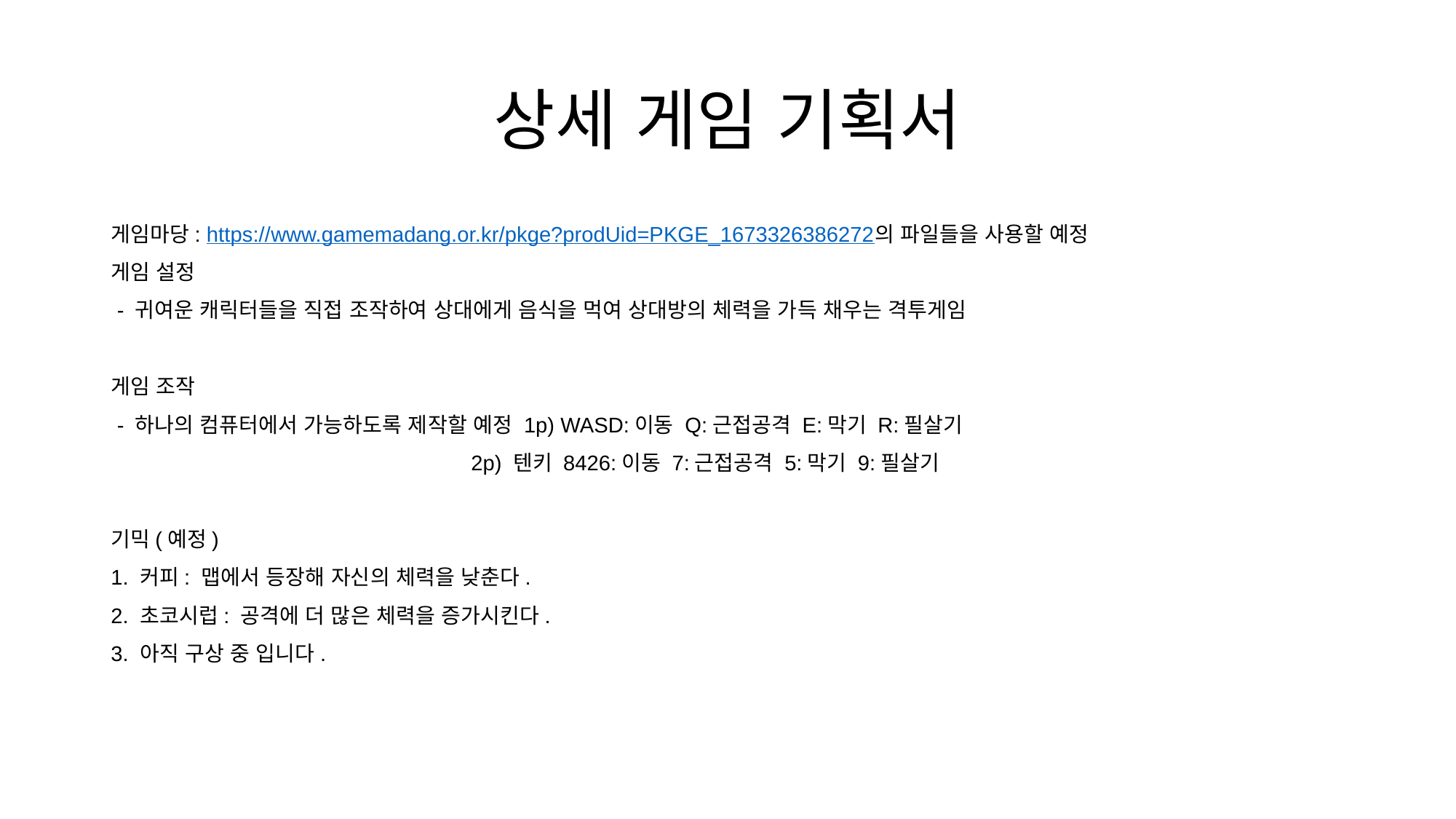

# 상세 게임 기획서
게임마당: https://www.gamemadang.or.kr/pkge?prodUid=PKGE_1673326386272의 파일들을 사용할 예정
게임 설정
 - 귀여운 캐릭터들을 직접 조작하여 상대에게 음식을 먹여 상대방의 체력을 가득 채우는 격투게임

게임 조작
 - 하나의 컴퓨터에서 가능하도록 제작할 예정 1p) WASD:이동 Q:근접공격 E:막기 R:필살기
                                                            2p) 텐키 8426:이동 7:근접공격 5:막기 9:필살기

기믹(예정)
1. 커피: 맵에서 등장해 자신의 체력을 낮춘다.
2. 초코시럽: 공격에 더 많은 체력을 증가시킨다.
3. 아직 구상 중 입니다.